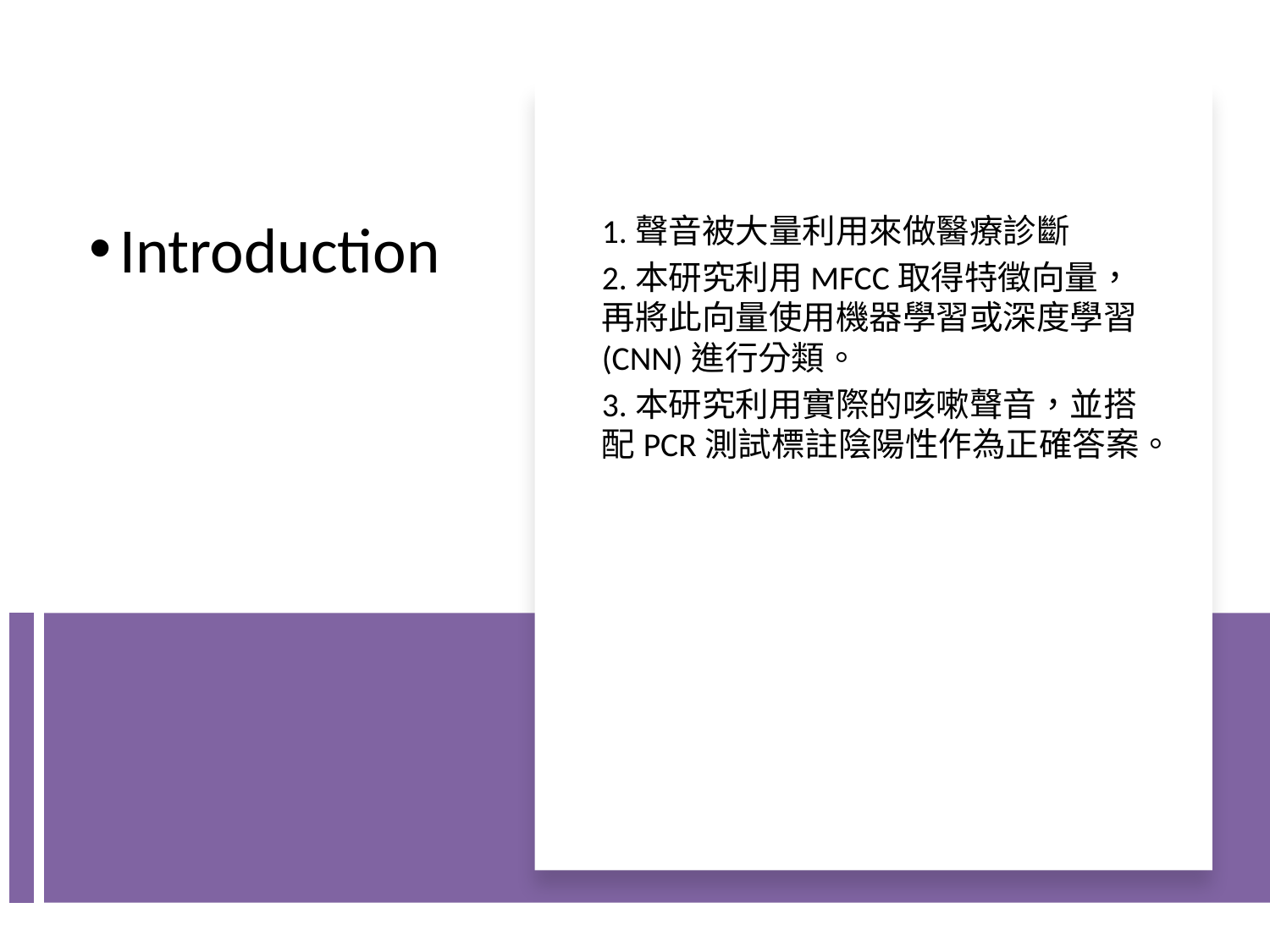

1.聲音被大量利用來做醫療診斷
2.本研究利用MFCC取得特徵向量，再將此向量使用機器學習或深度學習(CNN)進行分類。
3.本研究利用實際的咳嗽聲音，並搭配PCR測試標註陰陽性作為正確答案。

# Introduction

4